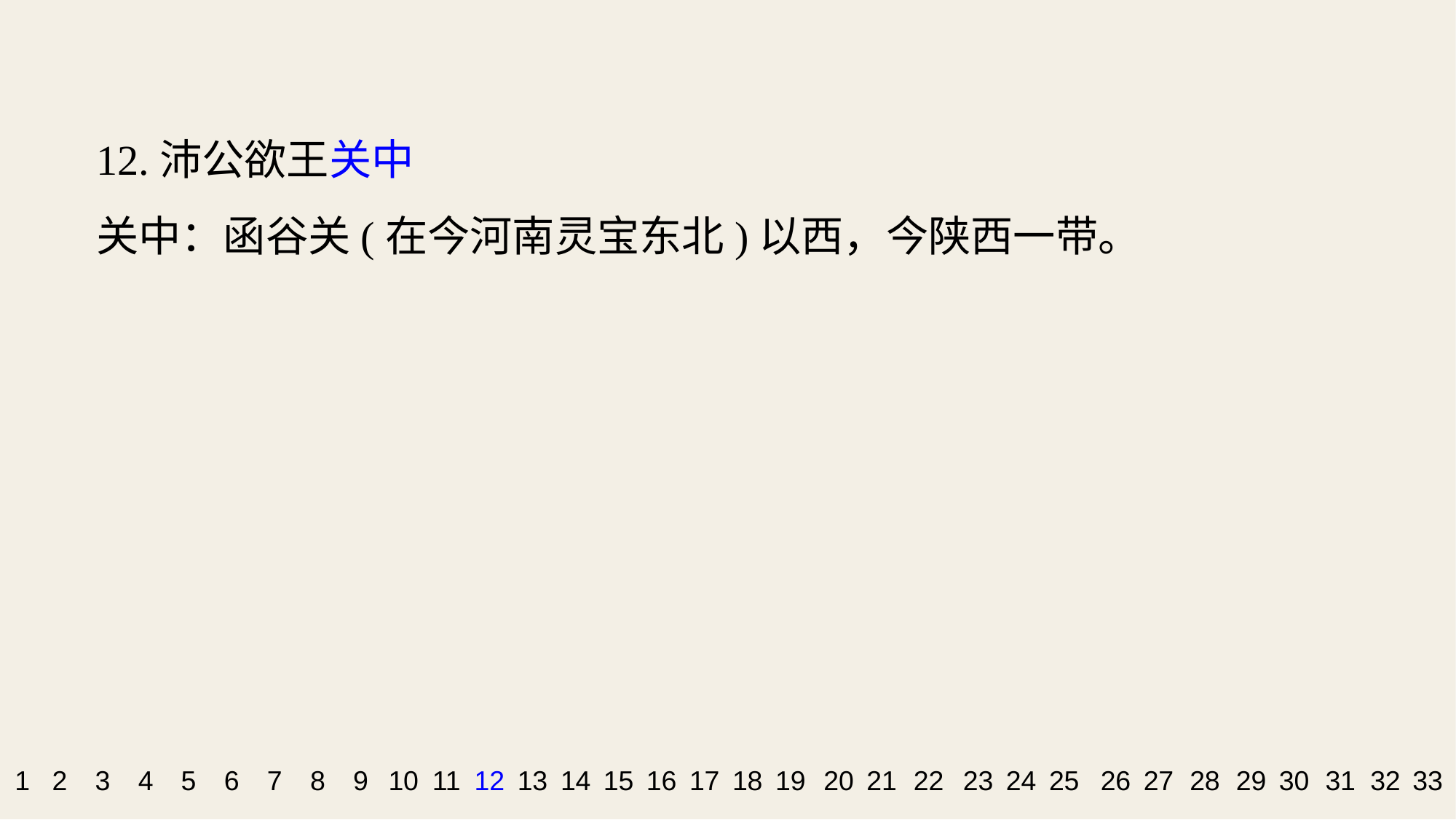

12.沛公欲王关中
关中：函谷关(在今河南灵宝东北)以西，今陕西一带。
1
2
3
4
5
6
7
8
9
10
11
12
13
14
15
16
17
18
19
20
21
22
23
24
25
26
27
28
29
30
31
32
33